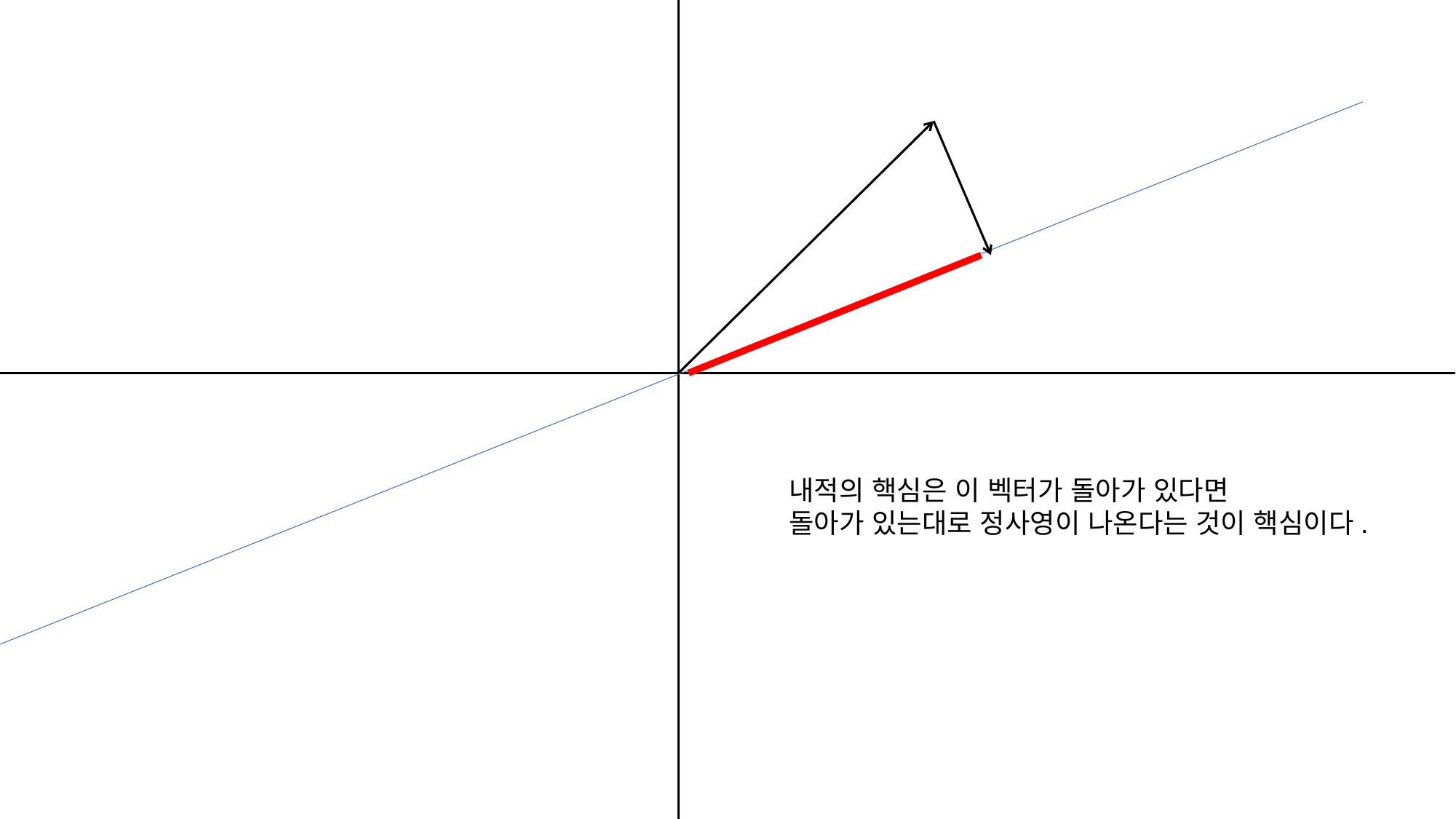

내적의 핵심은 이 벡터가 돌아가 있다면
돌아가 있는대로 정사영이 나온다는 것이 핵심이다.